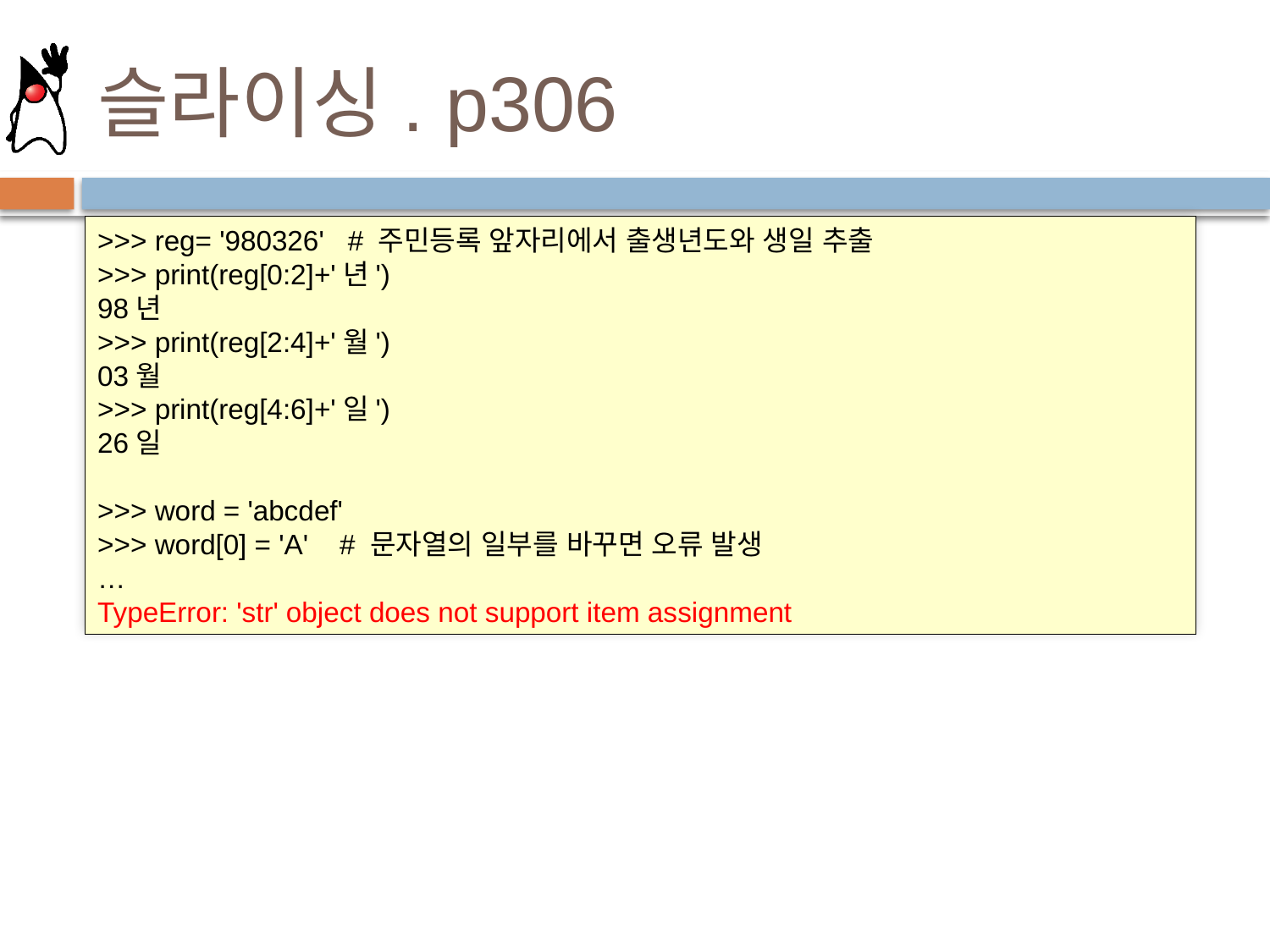

# 슬라이싱. p306
>>> reg= '980326'   # 주민등록 앞자리에서 출생년도와 생일 추출
>>> print(reg[0:2]+'년')
98년
>>> print(reg[2:4]+'월')
03월
>>> print(reg[4:6]+'일')
26일

>>> word = 'abcdef'
>>> word[0] = 'A'    # 문자열의 일부를 바꾸면 오류 발생
…
TypeError: 'str' object does not support item assignment